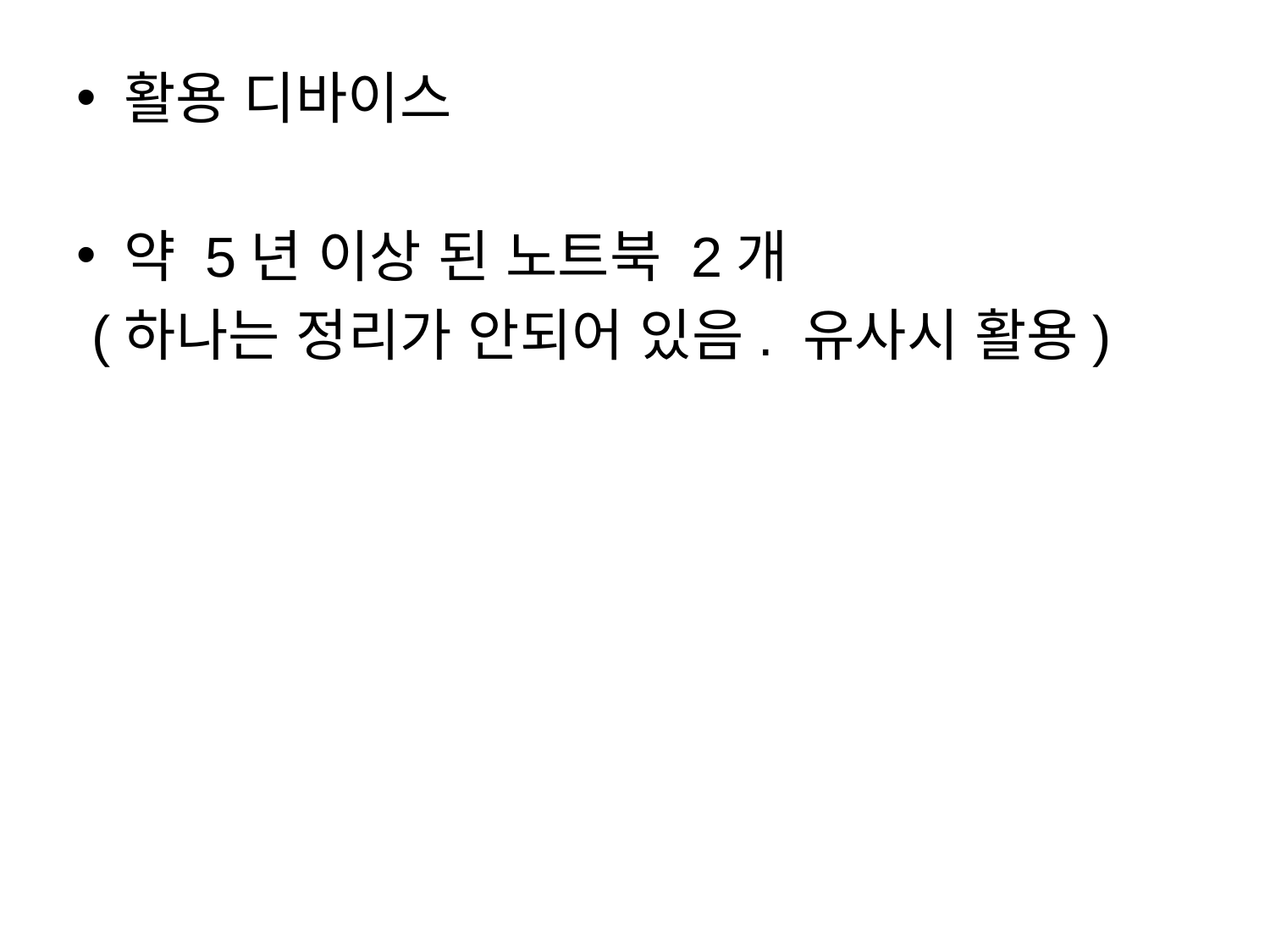

활용 디바이스

약 5년 이상 된 노트북 2개
 (하나는 정리가 안되어 있음. 유사시 활용)